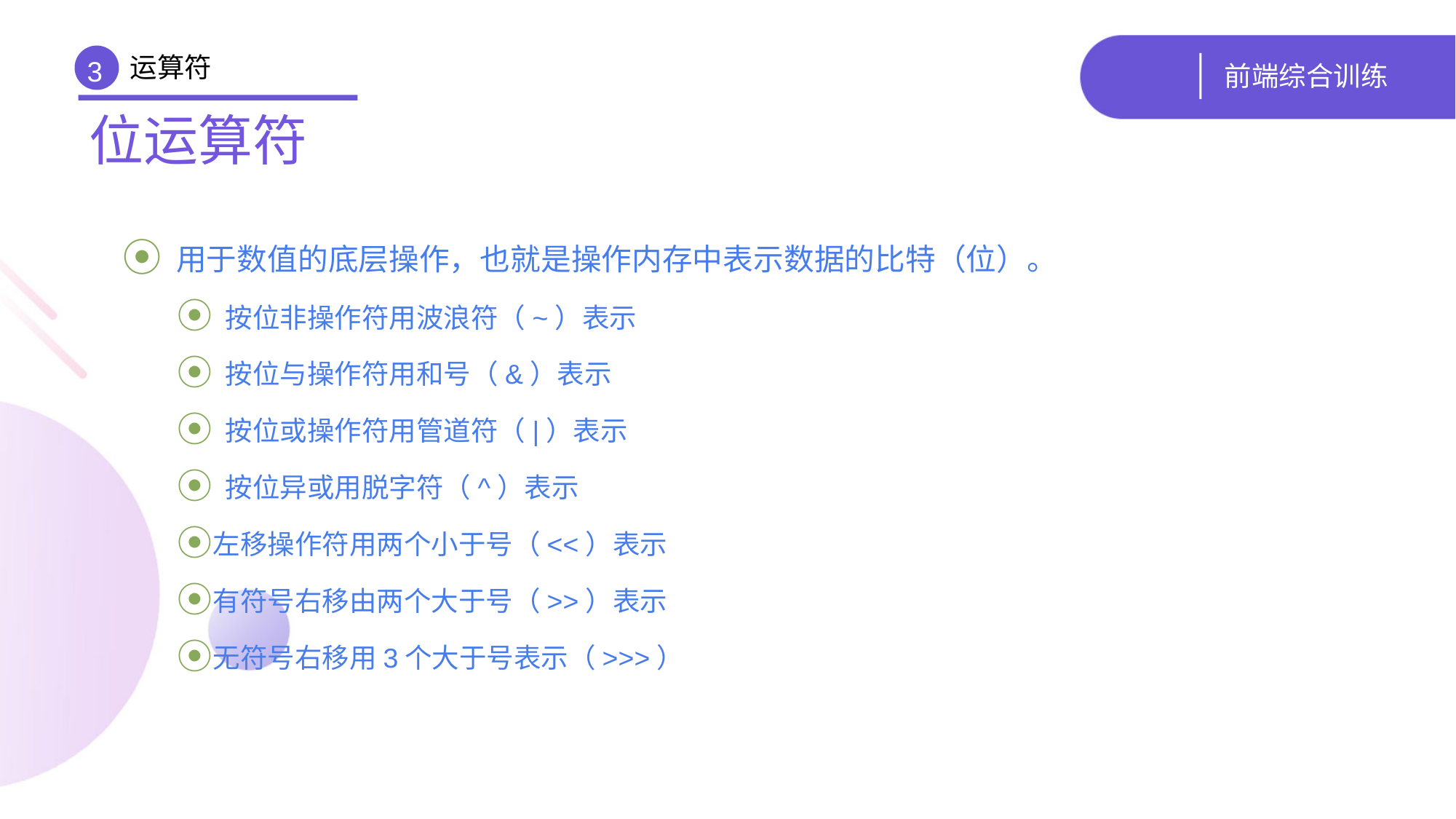

运算符
# 前端综合训练
3
位运算符
 用于数值的底层操作，也就是操作内存中表示数据的比特（位）。
 按位非操作符用波浪符（~）表示
 按位与操作符用和号（&）表示
 按位或操作符用管道符（|）表示
 按位异或用脱字符（^）表示
左移操作符用两个小于号（<<）表示
有符号右移由两个大于号（>>）表示
无符号右移用3个大于号表示（>>>）